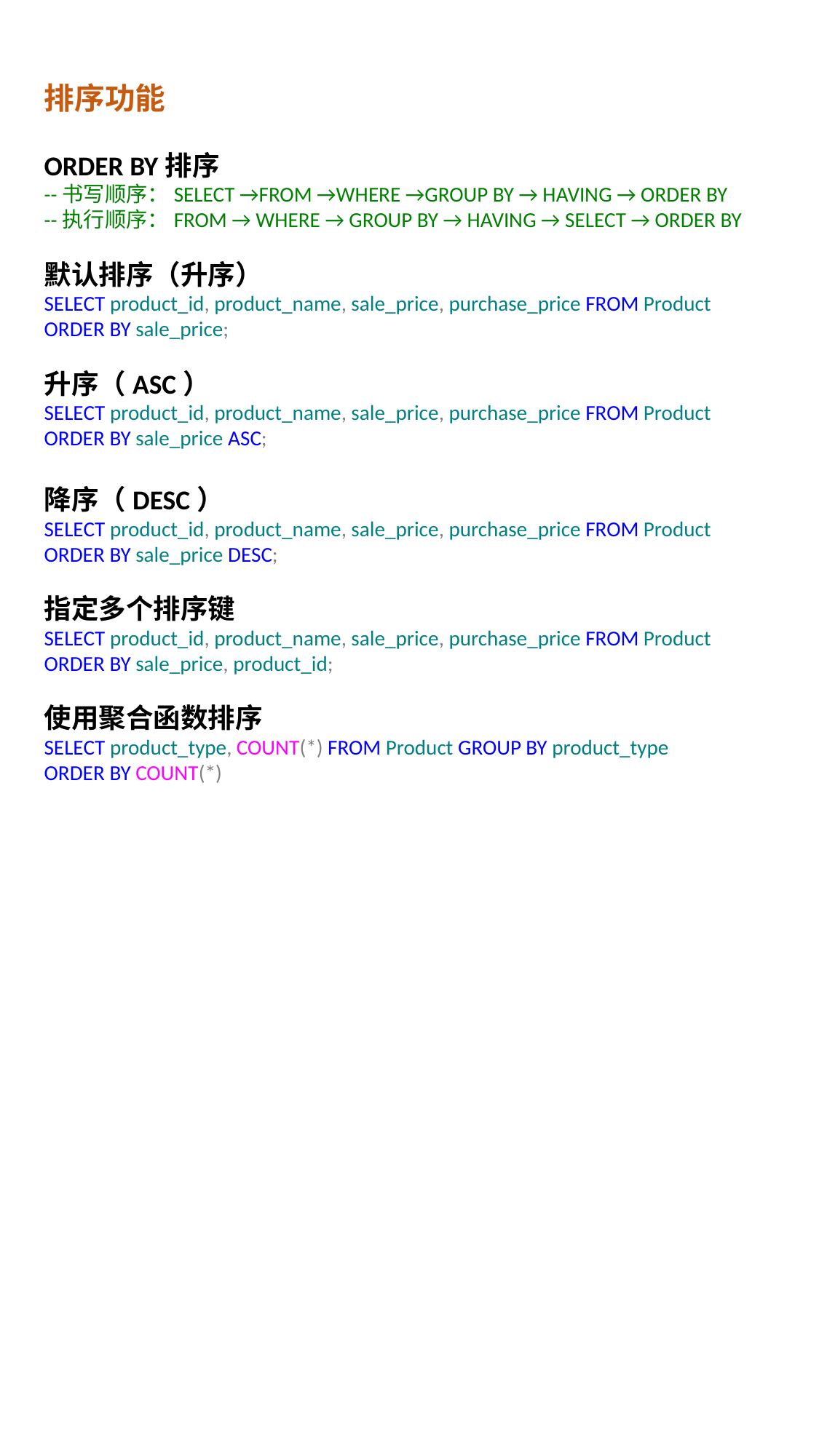

排序功能

ORDER BY排序
--书写顺序：SELECT →FROM →WHERE →GROUP BY → HAVING → ORDER BY
--执行顺序：FROM → WHERE → GROUP BY → HAVING → SELECT → ORDER BY

默认排序（升序）
SELECT product_id, product_name, sale_price, purchase_price FROM Product
ORDER BY sale_price;

升序（ASC）
SELECT product_id, product_name, sale_price, purchase_price FROM Product
ORDER BY sale_price ASC;

降序（DESC）
SELECT product_id, product_name, sale_price, purchase_price FROM Product
ORDER BY sale_price DESC;

指定多个排序键
SELECT product_id, product_name, sale_price, purchase_price FROM Product
ORDER BY sale_price, product_id;

使用聚合函数排序
SELECT product_type, COUNT(*) FROM Product GROUP BY product_type
ORDER BY COUNT(*)